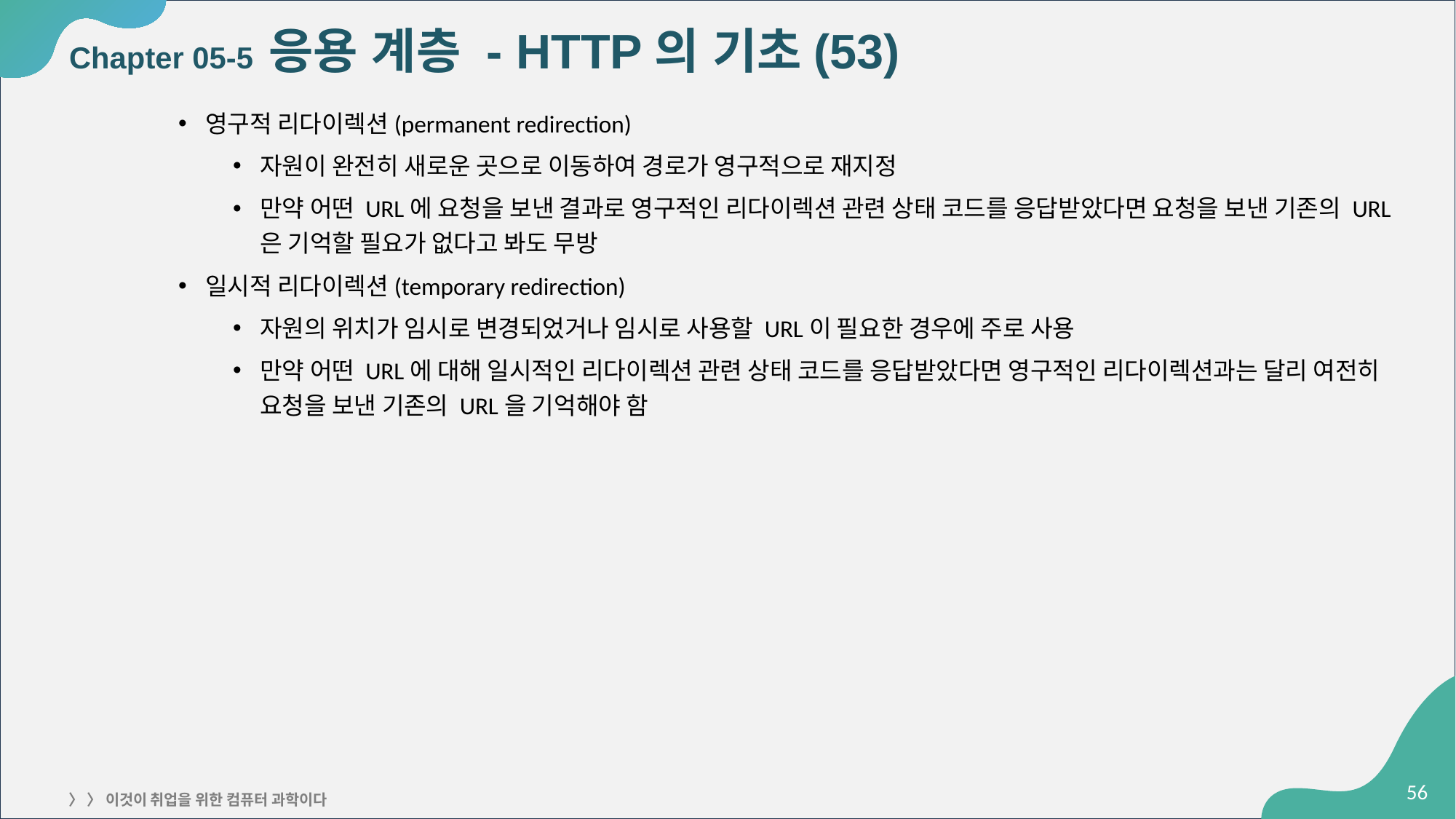

# Chapter 05-5 응용 계층 - HTTP의 기초(53)
영구적 리다이렉션(permanent redirection)
자원이 완전히 새로운 곳으로 이동하여 경로가 영구적으로 재지정
만약 어떤 URL에 요청을 보낸 결과로 영구적인 리다이렉션 관련 상태 코드를 응답받았다면 요청을 보낸 기존의 URL은 기억할 필요가 없다고 봐도 무방
일시적 리다이렉션(temporary redirection)
자원의 위치가 임시로 변경되었거나 임시로 사용할 URL이 필요한 경우에 주로 사용
만약 어떤 URL에 대해 일시적인 리다이렉션 관련 상태 코드를 응답받았다면 영구적인 리다이렉션과는 달리 여전히 요청을 보낸 기존의 URL을 기억해야 함

56
〉 〉 이것이 취업을 위한 컴퓨터 과학이다